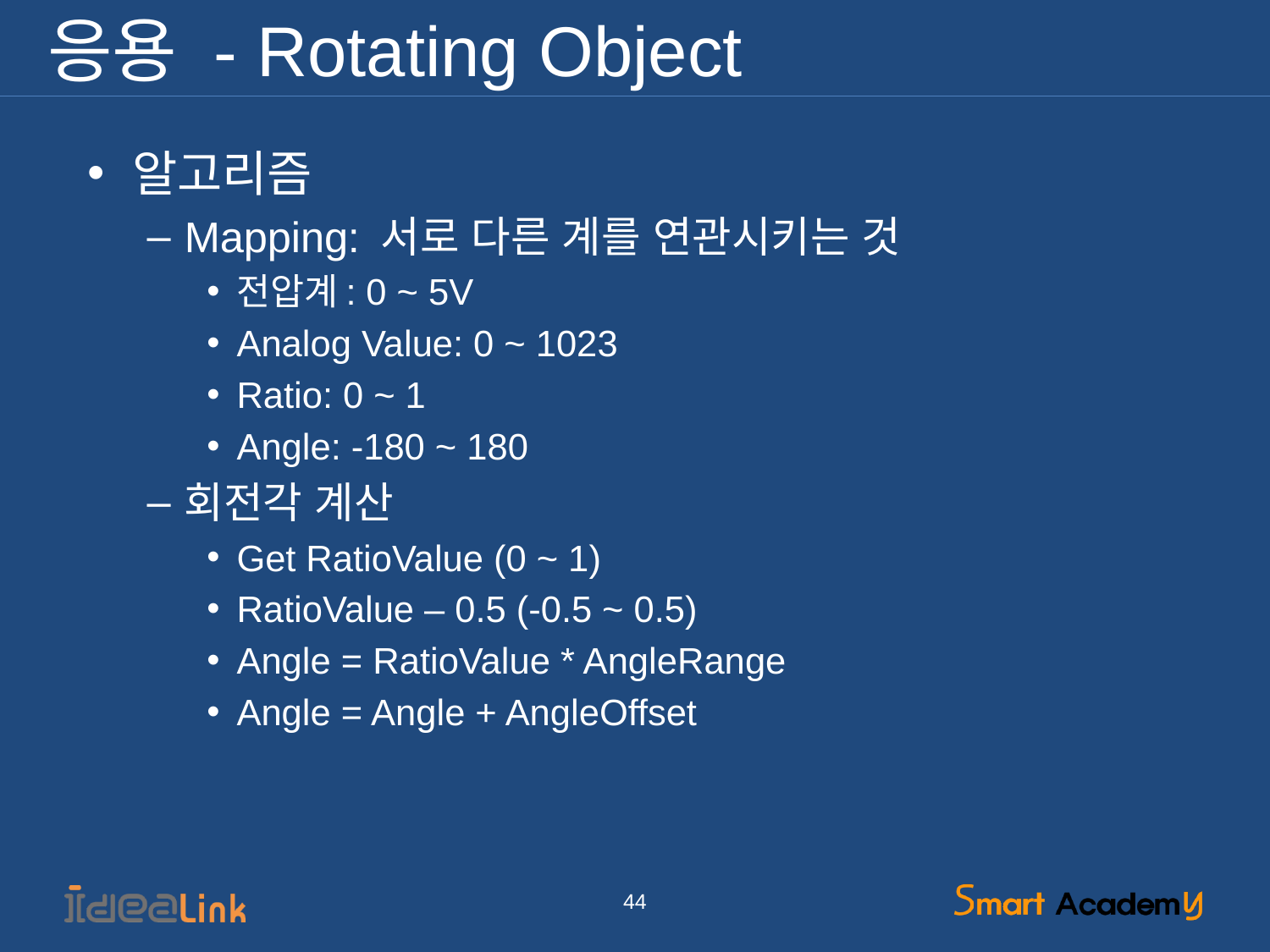

# 응용 - Rotating Object
알고리즘
Mapping: 서로 다른 계를 연관시키는 것
전압계: 0 ~ 5V
Analog Value: 0 ~ 1023
Ratio: 0 ~ 1
Angle: -180 ~ 180
회전각 계산
Get RatioValue (0 ~ 1)
RatioValue – 0.5 (-0.5 ~ 0.5)
Angle = RatioValue * AngleRange
Angle = Angle + AngleOffset
44